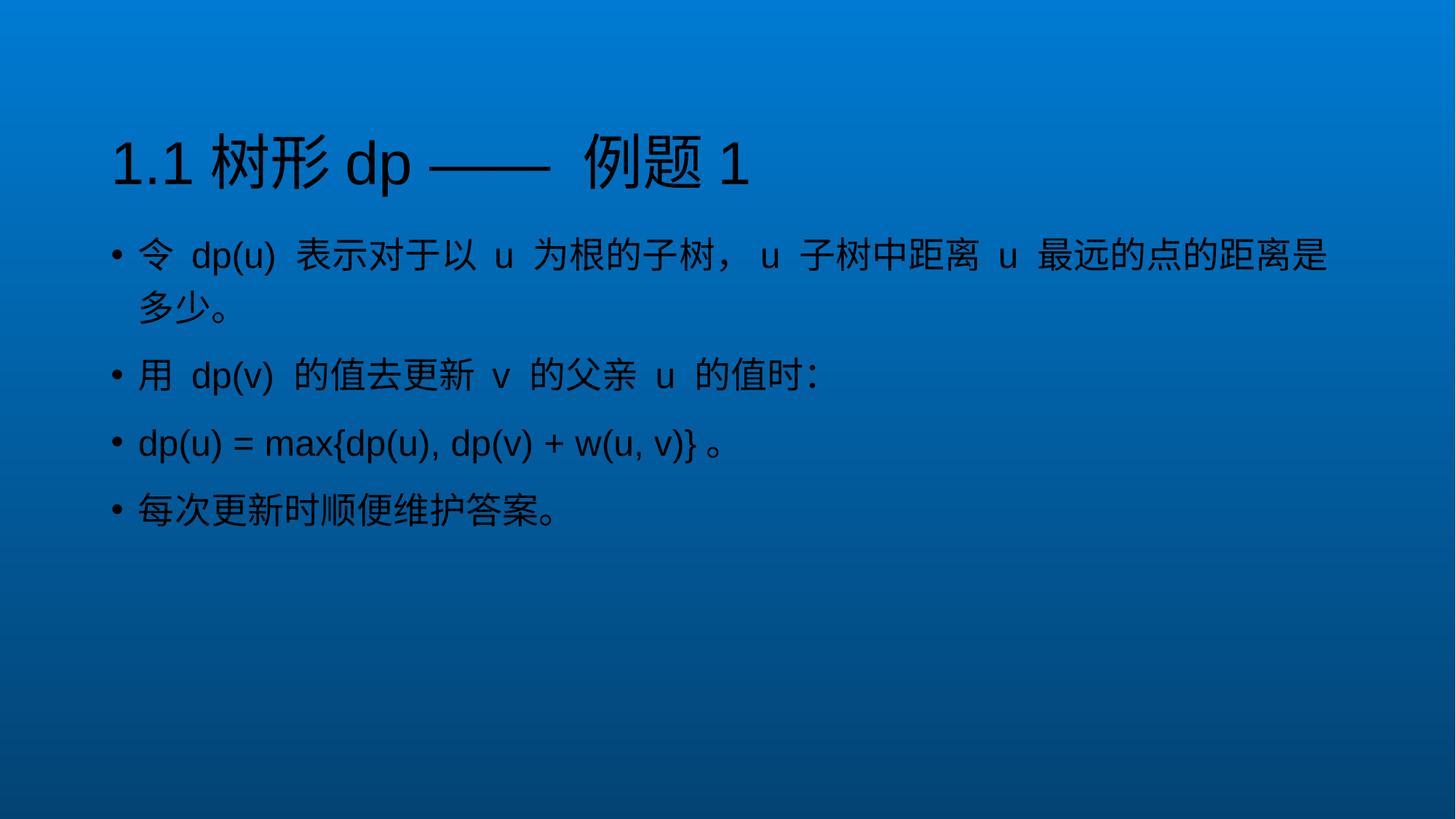

# 1.1树形dp —— 例题1
令 dp(u) 表示对于以 u 为根的子树，u 子树中距离 u 最远的点的距离是多少。
用 dp(v) 的值去更新 v 的父亲 u 的值时：
dp(u) = max{dp(u), dp(v) + w(u, v)}。
每次更新时顺便维护答案。